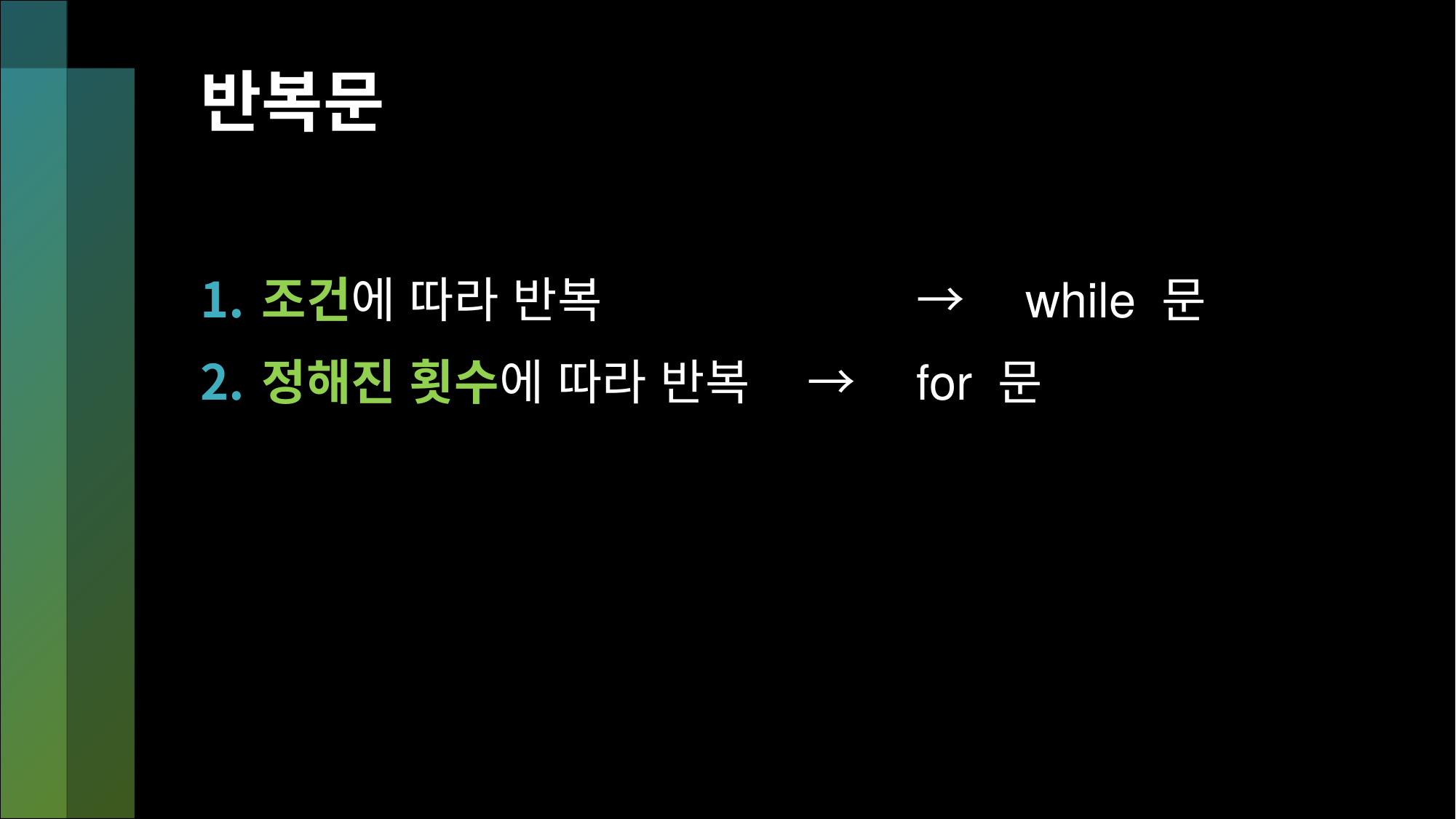

# 반복문
조건에 따라 반복			→	while 문
정해진 횟수에 따라 반복	→	for 문